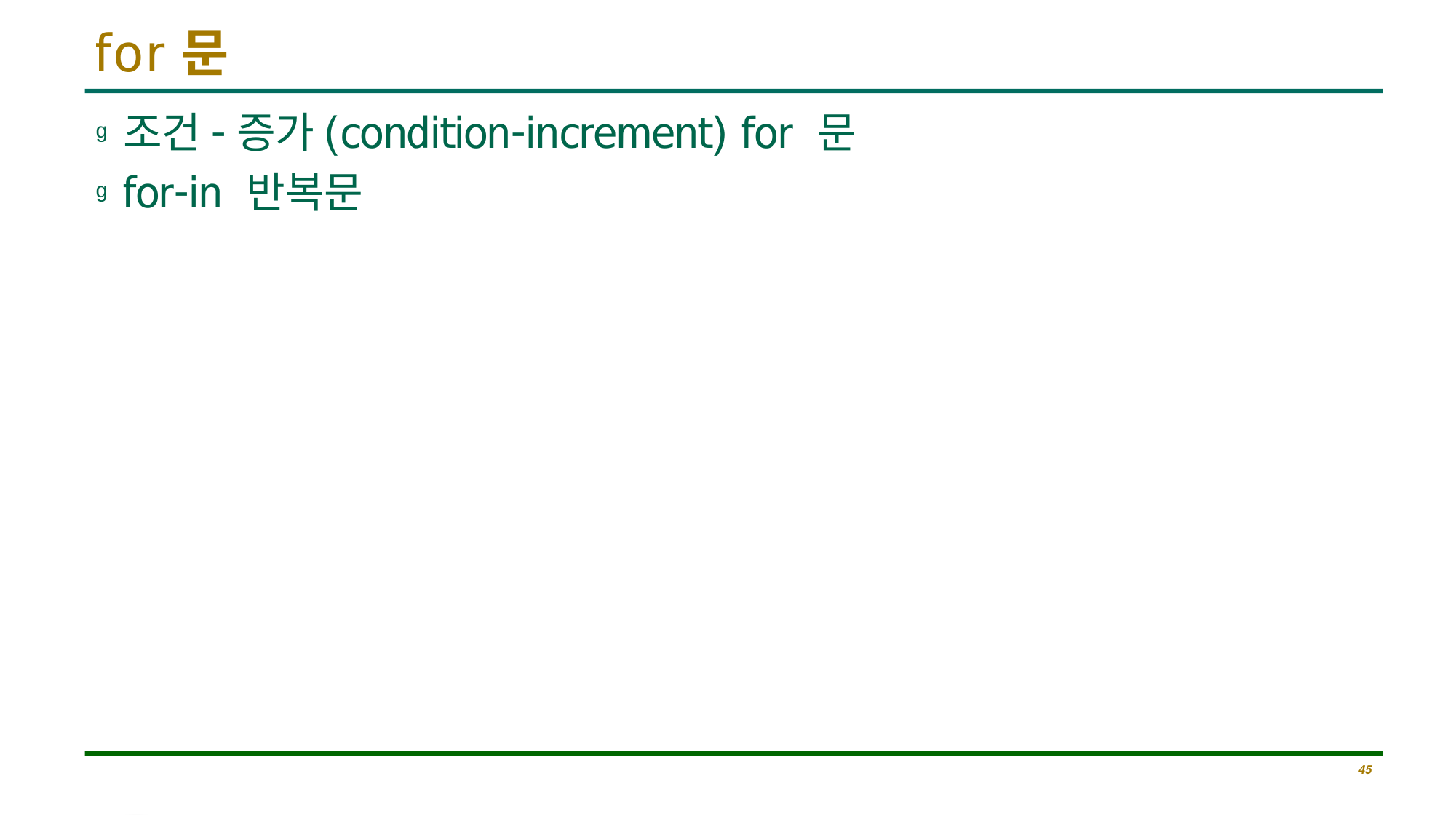

# for문
조건-증가(condition-increment) for 문
for-in 반복문